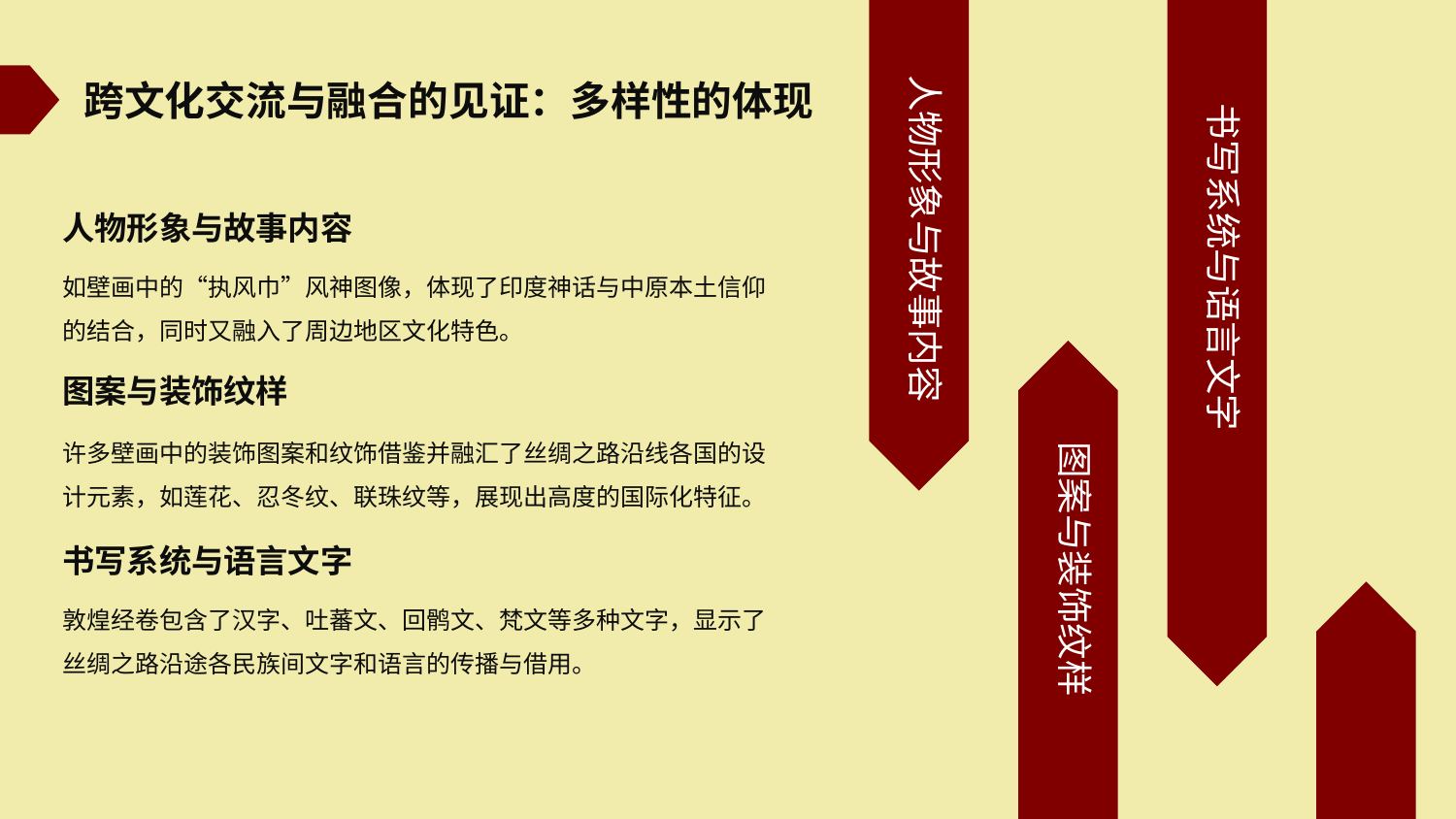

人物形象与故事内容

书写系统与语言文字

跨文化交流与融合的见证：多样性的体现
人物形象与故事内容
如壁画中的“执风巾”风神图像，体现了印度神话与中原本土信仰的结合，同时又融入了周边地区文化特色。
图案与装饰纹样

图案与装饰纹样
许多壁画中的装饰图案和纹饰借鉴并融汇了丝绸之路沿线各国的设计元素，如莲花、忍冬纹、联珠纹等，展现出高度的国际化特征。
书写系统与语言文字
敦煌经卷包含了汉字、吐蕃文、回鹘文、梵文等多种文字，显示了丝绸之路沿途各民族间文字和语言的传播与借用。